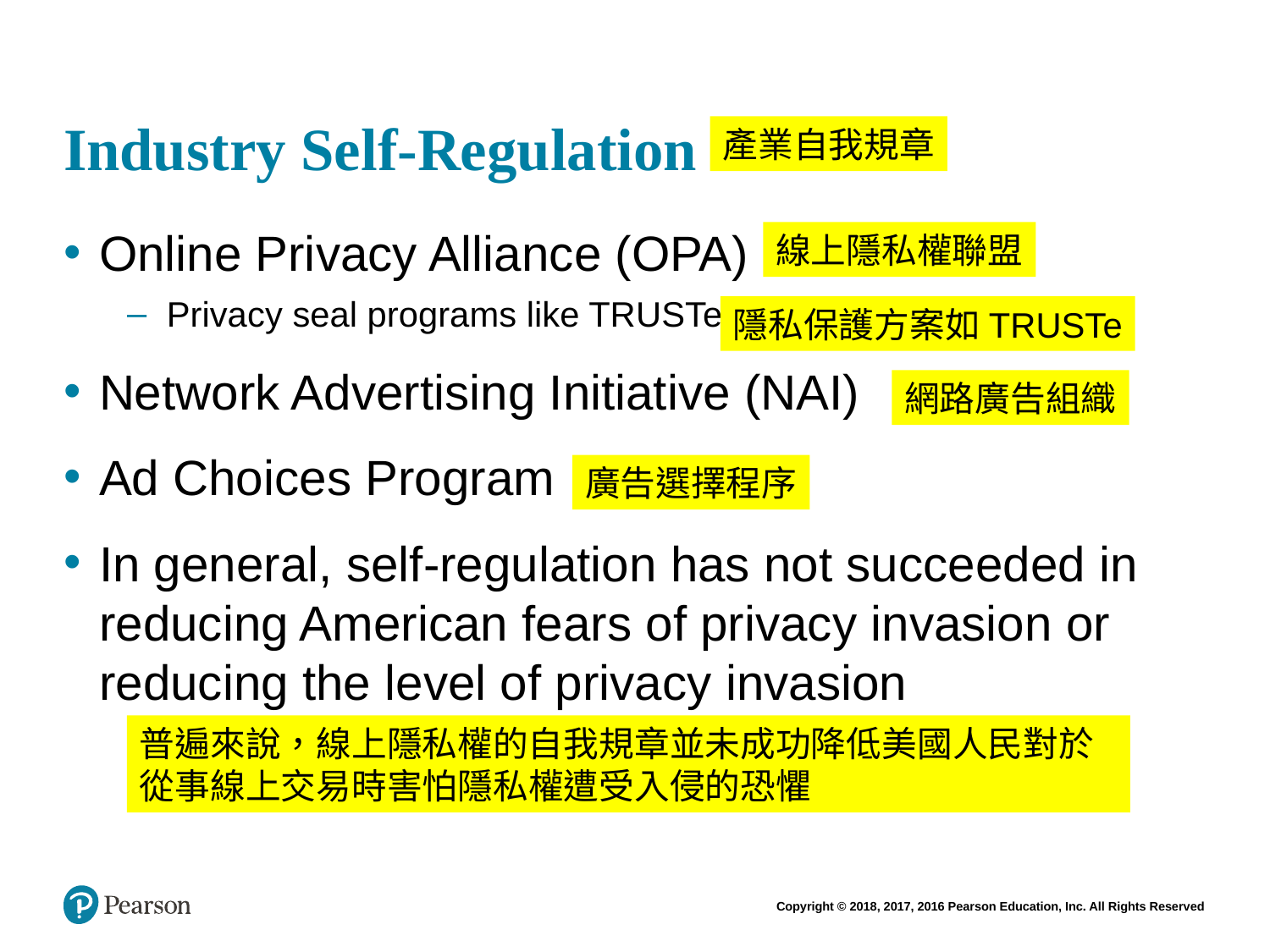

# Industry Self-Regulation
產業自我規章
Online Privacy Alliance (OPA)
Privacy seal programs like TRUSTe
Network Advertising Initiative (NAI)
Ad Choices Program
In general, self-regulation has not succeeded in reducing American fears of privacy invasion or reducing the level of privacy invasion
線上隱私權聯盟
隱私保護方案如TRUSTe
網路廣告組織
廣告選擇程序
普遍來說，線上隱私權的自我規章並未成功降低美國人民對於從事線上交易時害怕隱私權遭受入侵的恐懼